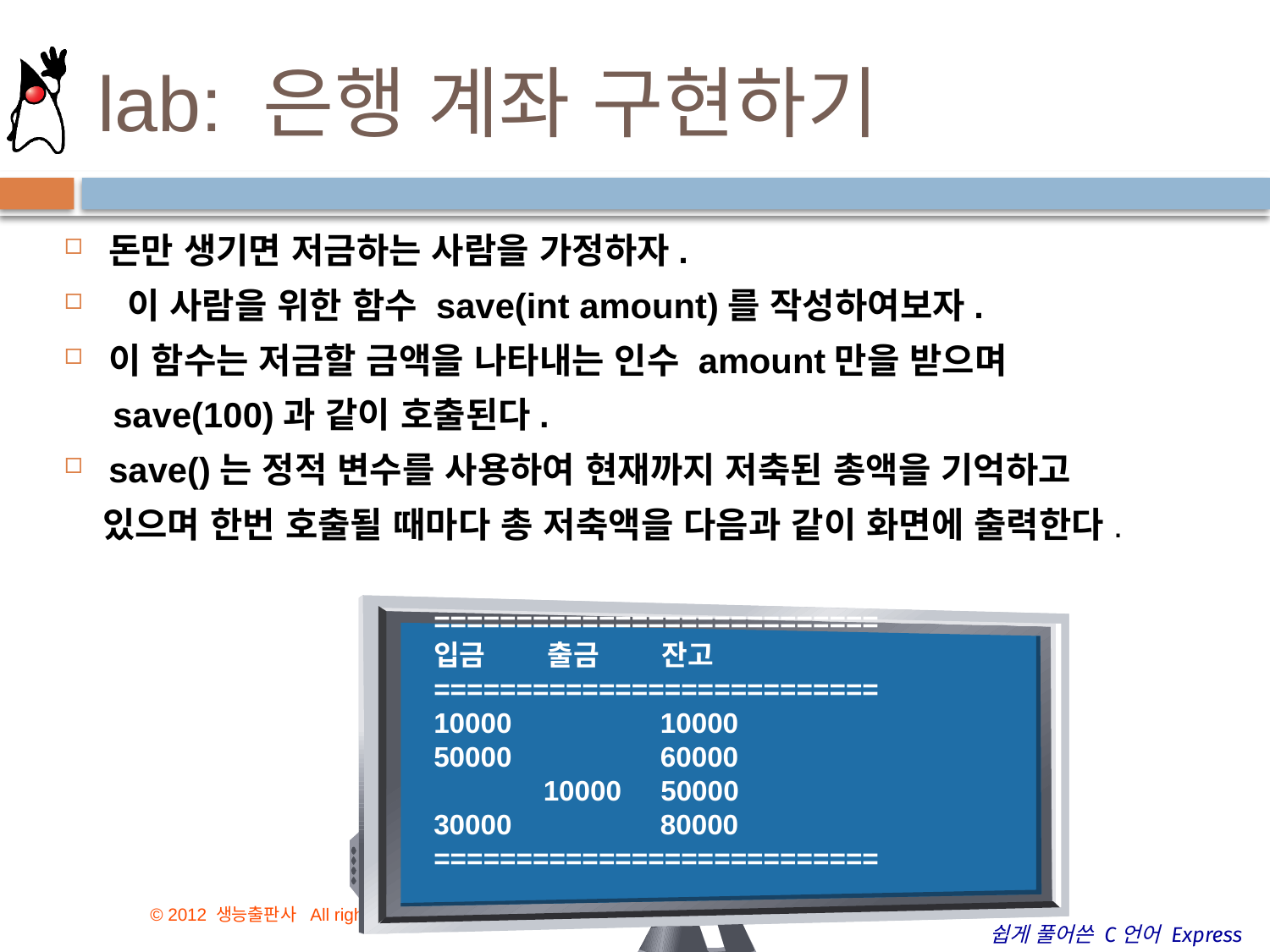

# lab: 은행 계좌 구현하기
돈만 생기면 저금하는 사람을 가정하자.
 이 사람을 위한 함수 save(int amount)를 작성하여보자.
이 함수는 저금할 금액을 나타내는 인수 amount만을 받으며
     save(100)과 같이 호출된다.
save()는 정적 변수를 사용하여 현재까지 저축된 총액을 기억하고
   있으며 한번 호출될 때마다 총 저축액을 다음과 같이 화면에 출력한다.

===========================
입금        출금        잔고
===========================
10000                   10000
50000                   60000
              10000     50000
30000                   80000
===========================